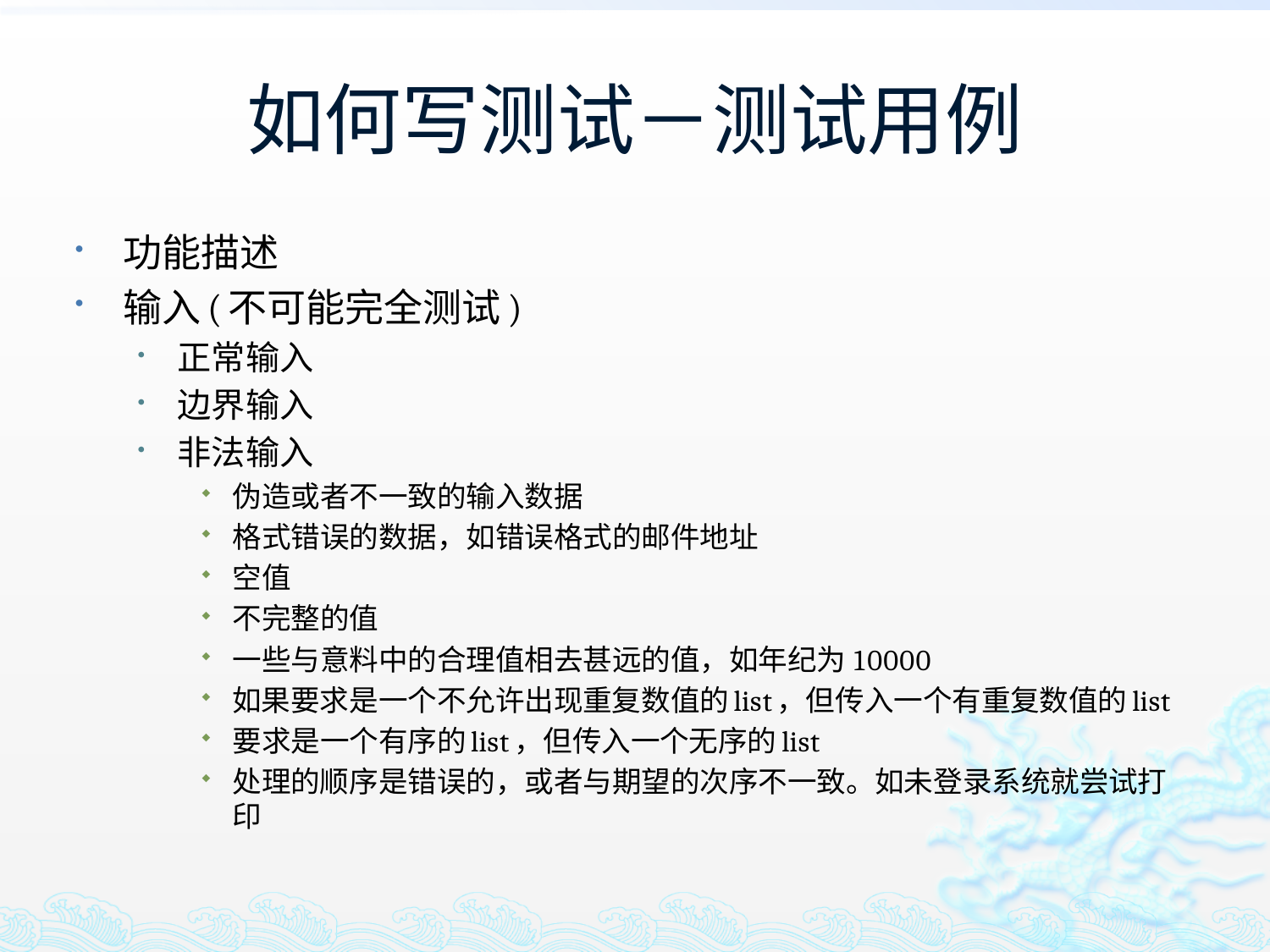

# 如何写测试－测试用例
功能描述
输入(不可能完全测试)
正常输入
边界输入
非法输入
伪造或者不一致的输入数据
格式错误的数据，如错误格式的邮件地址
空值
不完整的值
一些与意料中的合理值相去甚远的值，如年纪为10000
如果要求是一个不允许出现重复数值的list，但传入一个有重复数值的list
要求是一个有序的list，但传入一个无序的list
处理的顺序是错误的，或者与期望的次序不一致。如未登录系统就尝试打印